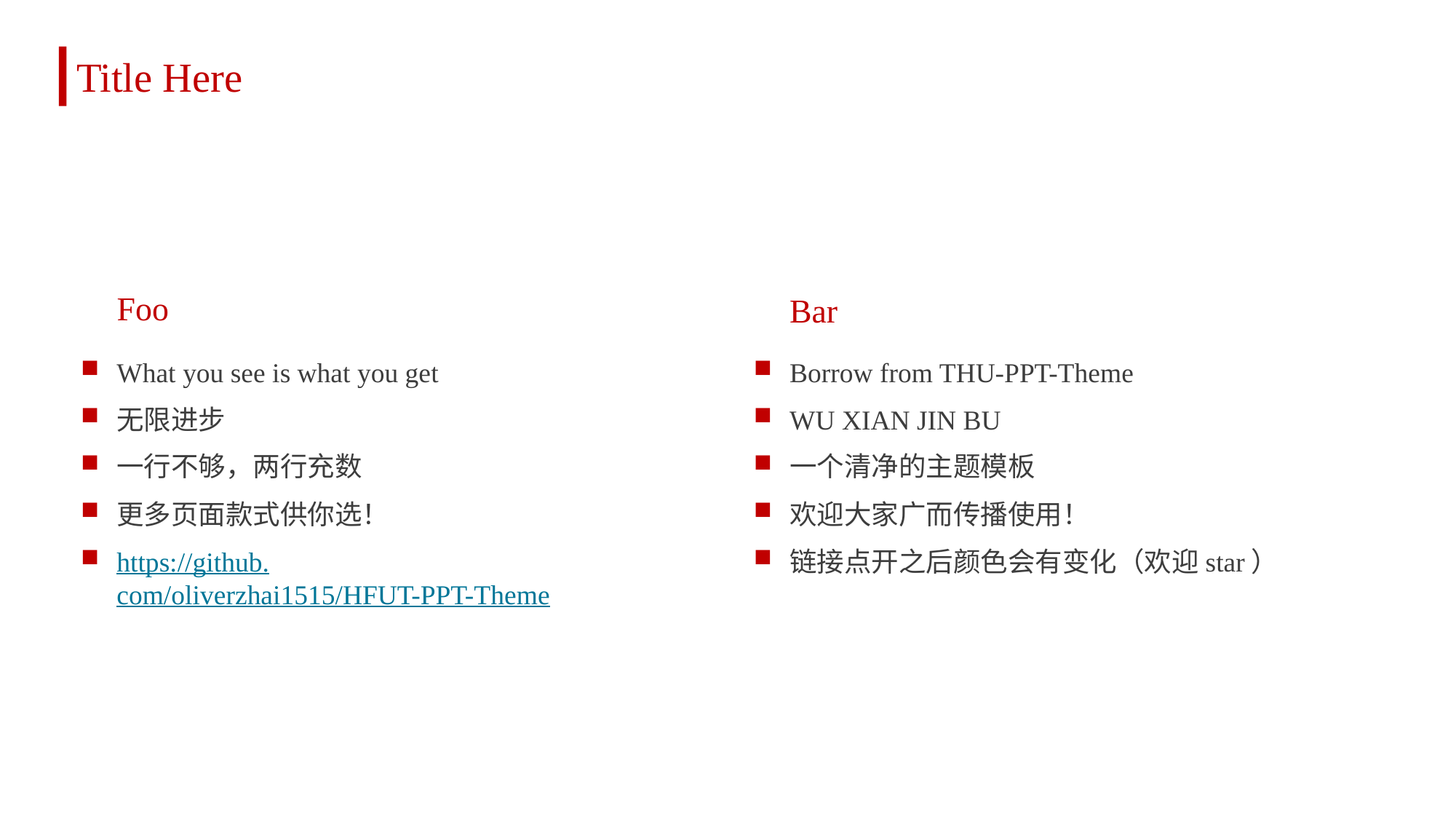

# Title Here
Foo
Bar
What you see is what you get
无限进步
一行不够，两行充数
更多页面款式供你选！
https://github.com/oliverzhai1515/HFUT-PPT-Theme

Borrow from THU-PPT-Theme
WU XIAN JIN BU
一个清净的主题模板
欢迎大家广而传播使用！
链接点开之后颜色会有变化（欢迎star）